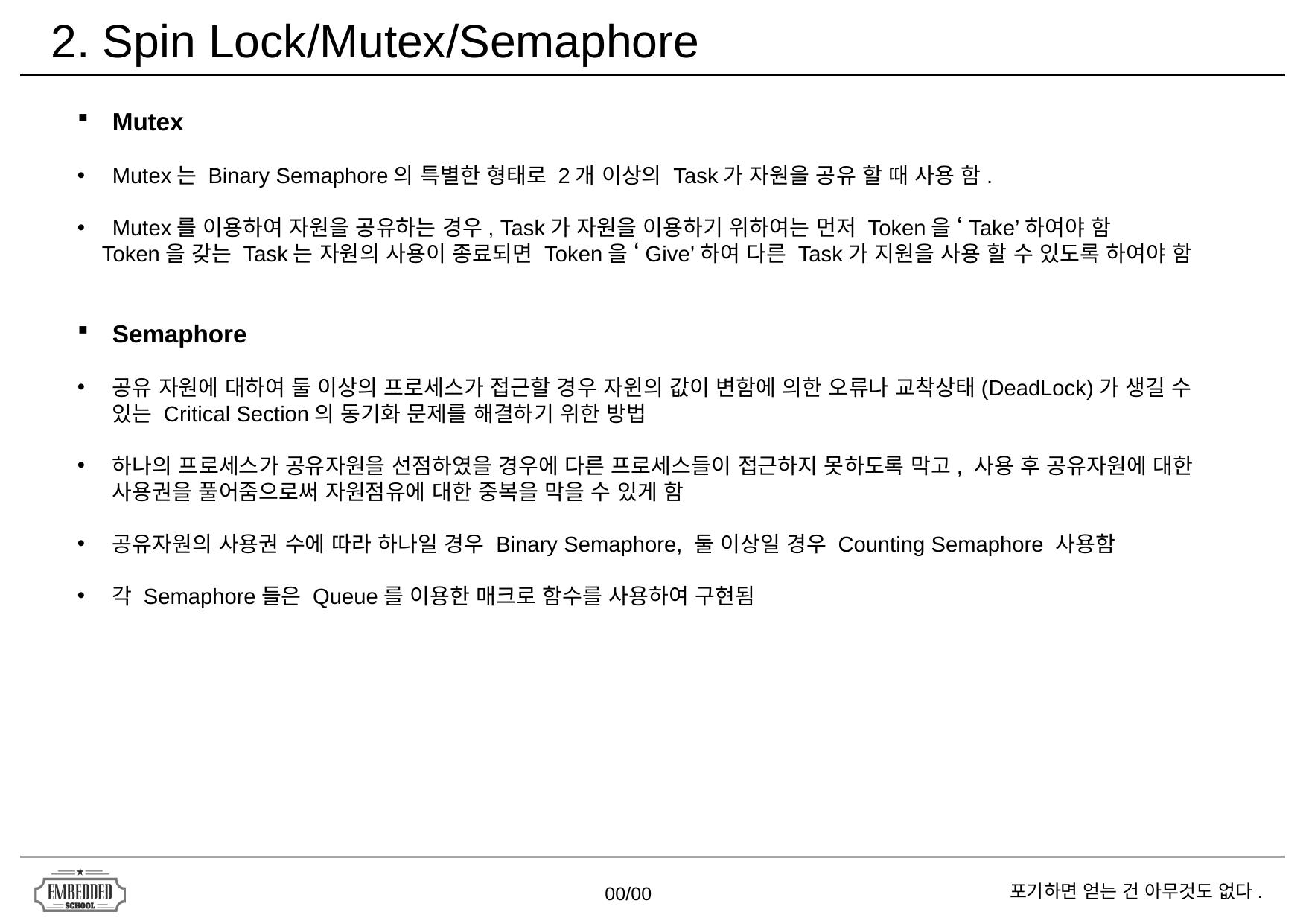

2. Spin Lock/Mutex/Semaphore
Mutex

Mutex는 Binary Semaphore의 특별한 형태로 2개 이상의 Task가 자원을 공유 할 때 사용 함.

Mutex를 이용하여 자원을 공유하는 경우, Task가 자원을 이용하기 위하여는 먼저 Token을 ‘Take’하여야 함
    Token을 갖는 Task는 자원의 사용이 종료되면 Token을 ‘Give’하여 다른 Task가 지원을 사용 할 수 있도록 하여야 함

Semaphore

공유 자원에 대하여 둘 이상의 프로세스가 접근할 경우 자윈의 값이 변함에 의한 오류나 교착상태(DeadLock)가 생길 수 있는 Critical Section의 동기화 문제를 해결하기 위한 방법

하나의 프로세스가 공유자원을 선점하였을 경우에 다른 프로세스들이 접근하지 못하도록 막고, 사용 후 공유자원에 대한 사용권을 풀어줌으로써 자원점유에 대한 중복을 막을 수 있게 함

공유자원의 사용권 수에 따라 하나일 경우 Binary Semaphore, 둘 이상일 경우 Counting Semaphore 사용함

각 Semaphore들은 Queue를 이용한 매크로 함수를 사용하여 구현됨

00/00